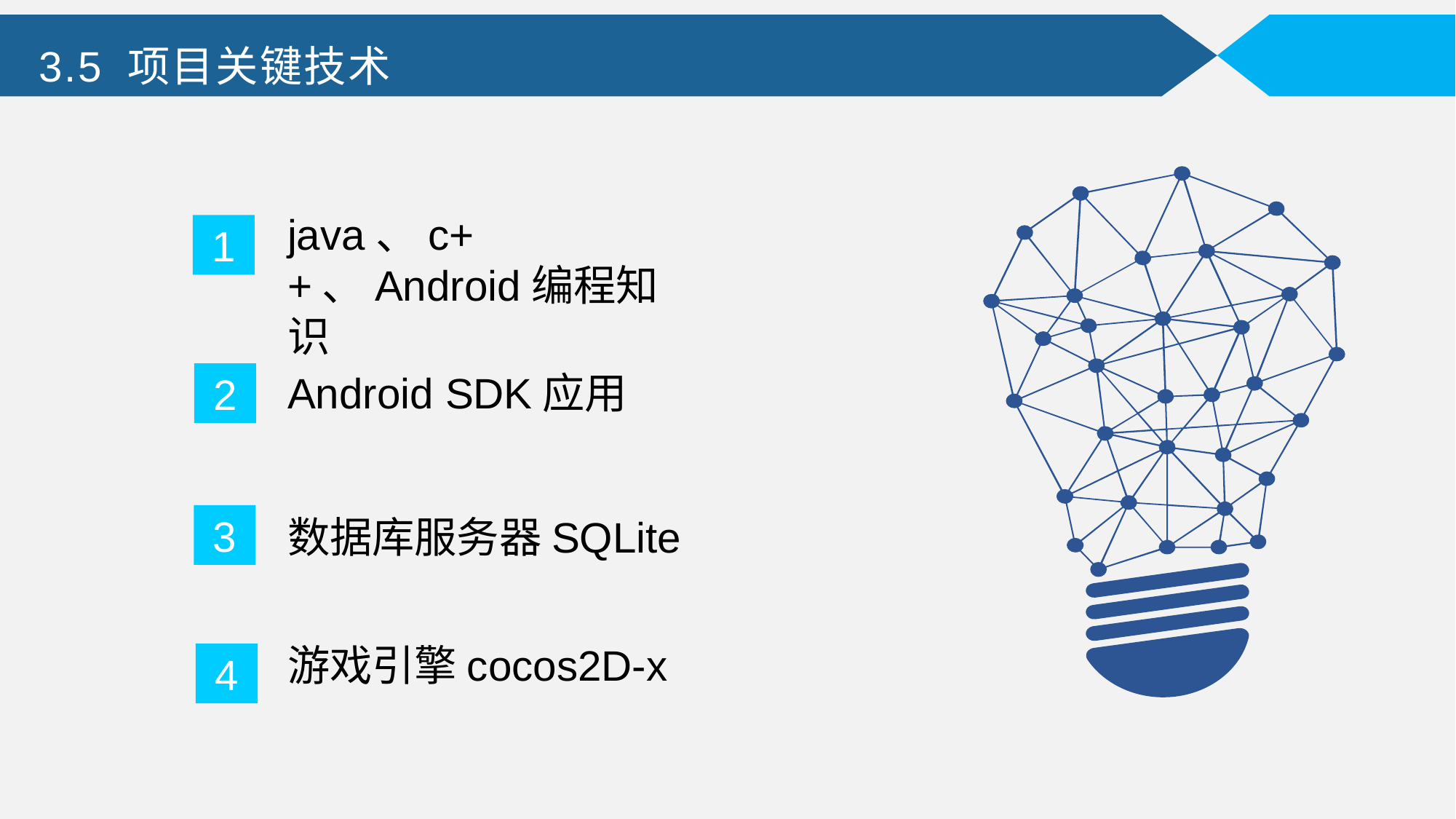

3.5 项目关键技术

java、c++、Android编程知识
1
Android SDK应用
2
数据库服务器SQLite
3
游戏引擎cocos2D-x
4